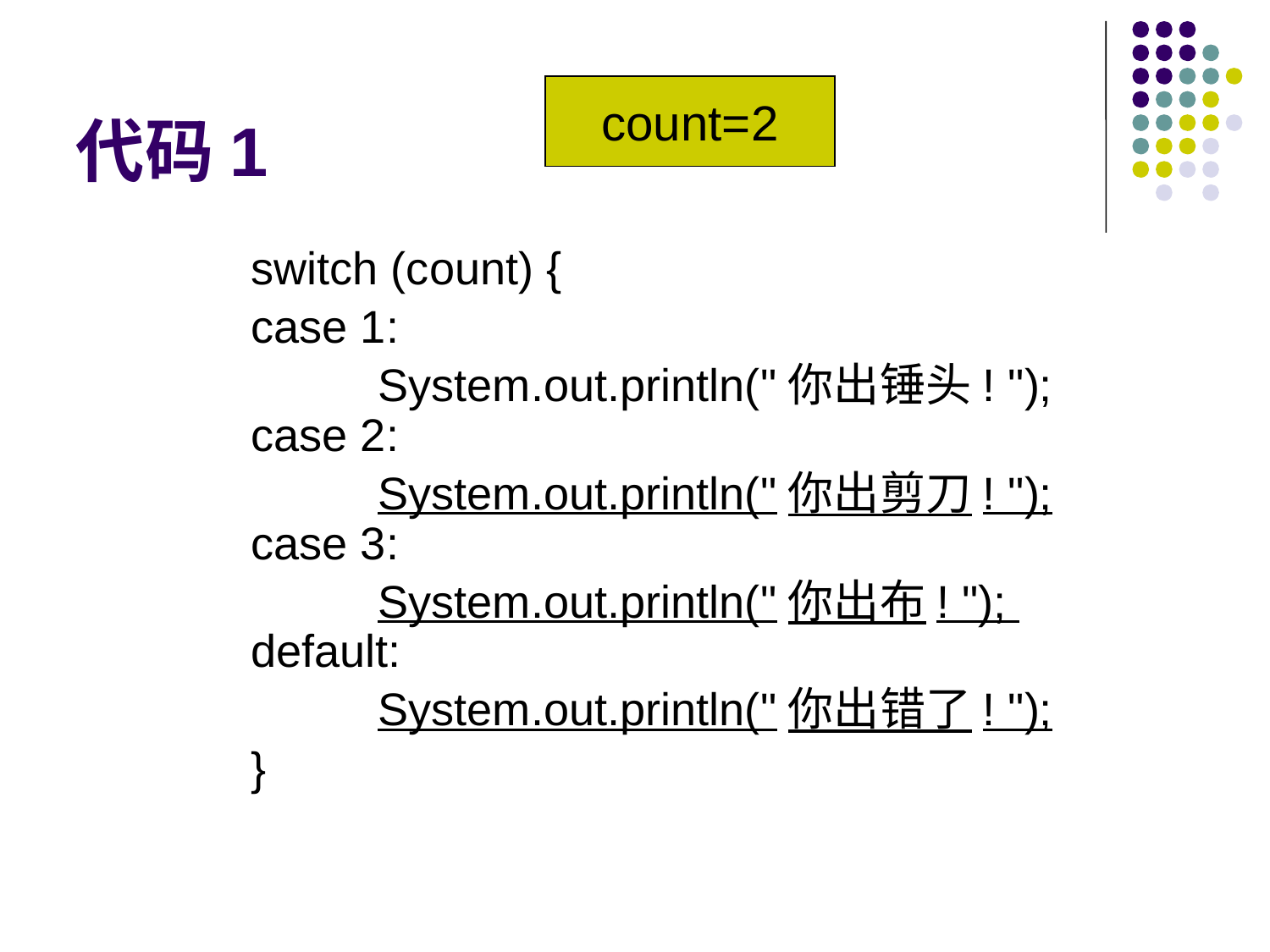

# 代码1
count=2
		switch (count) {
		case 1:
			System.out.println("你出锤头! "); 		case 2:
			System.out.println("你出剪刀! "); 		case 3:
			System.out.println("你出布! "); 		default:
			System.out.println("你出错了! ");
		}
18